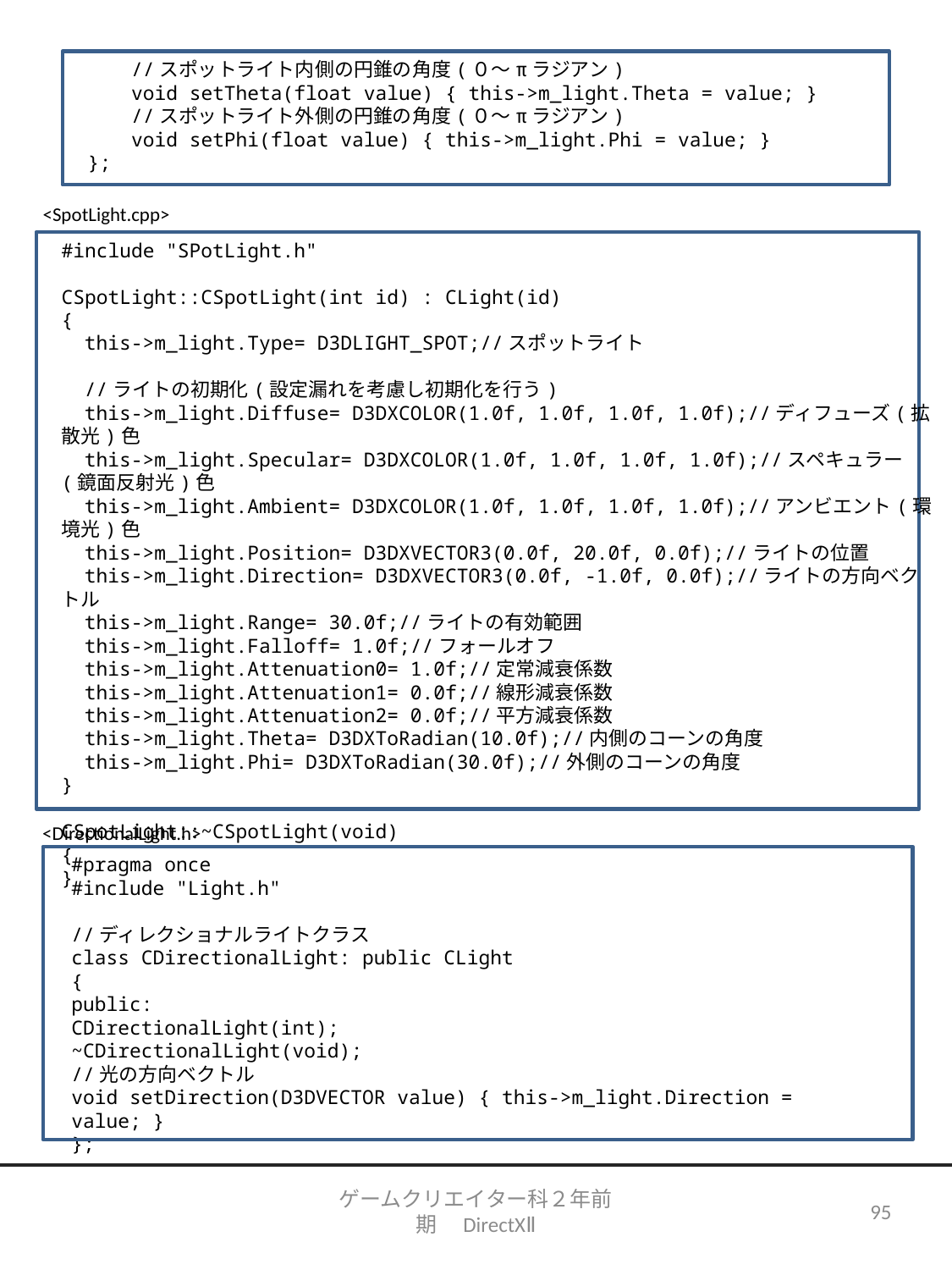

//スポットライト内側の円錐の角度(０～πラジアン)
　　void setTheta(float value) { this->m_light.Theta = value; }
　　//スポットライト外側の円錐の角度(０～πラジアン)
　　void setPhi(float value) { this->m_light.Phi = value; }
};

<SpotLight.cpp>

#include "SPotLight.h"

CSpotLight::CSpotLight(int id) : CLight(id)
{
  this->m_light.Type= D3DLIGHT_SPOT;//スポットライト

  //ライトの初期化(設定漏れを考慮し初期化を行う)
  this->m_light.Diffuse= D3DXCOLOR(1.0f, 1.0f, 1.0f, 1.0f);//ディフューズ(拡散光)色
  this->m_light.Specular= D3DXCOLOR(1.0f, 1.0f, 1.0f, 1.0f);//スペキュラー(鏡面反射光)色
  this->m_light.Ambient= D3DXCOLOR(1.0f, 1.0f, 1.0f, 1.0f);//アンビエント(環境光)色
  this->m_light.Position= D3DXVECTOR3(0.0f, 20.0f, 0.0f);//ライトの位置
  this->m_light.Direction= D3DXVECTOR3(0.0f, -1.0f, 0.0f);//ライトの方向ベクトル
  this->m_light.Range= 30.0f;//ライトの有効範囲
  this->m_light.Falloff= 1.0f;//フォールオフ
  this->m_light.Attenuation0= 1.0f;//定常減衰係数
  this->m_light.Attenuation1= 0.0f;//線形減衰係数
  this->m_light.Attenuation2= 0.0f;//平方減衰係数
  this->m_light.Theta= D3DXToRadian(10.0f);//内側のコーンの角度
  this->m_light.Phi= D3DXToRadian(30.0f);//外側のコーンの角度
}

CSpotLight::~CSpotLight(void)
{
}
<DirectionalLight.h>

#pragma once
#include "Light.h"

//ディレクショナルライトクラス
class CDirectionalLight: public CLight
{
public:
CDirectionalLight(int);
~CDirectionalLight(void);
//光の方向ベクトル
void setDirection(D3DVECTOR value) { this->m_light.Direction = value; }
};
ゲームクリエイター科２年前期　DirectXⅡ
95